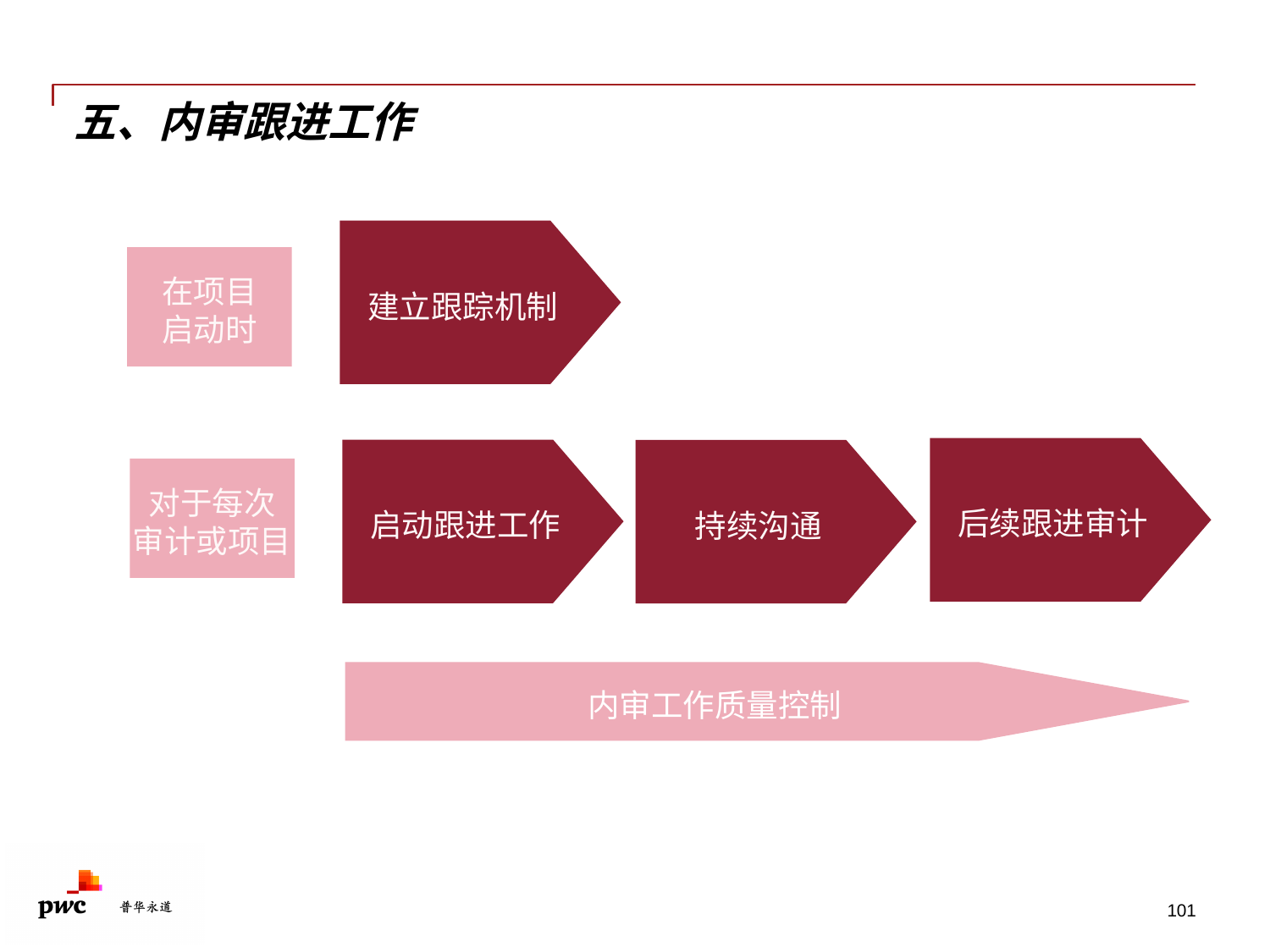

# 五、内审跟进工作
建立跟踪机制
在项目
启动时
后续跟进审计
启动跟进工作
持续沟通
对于每次
审计或项目
内审工作质量控制
101